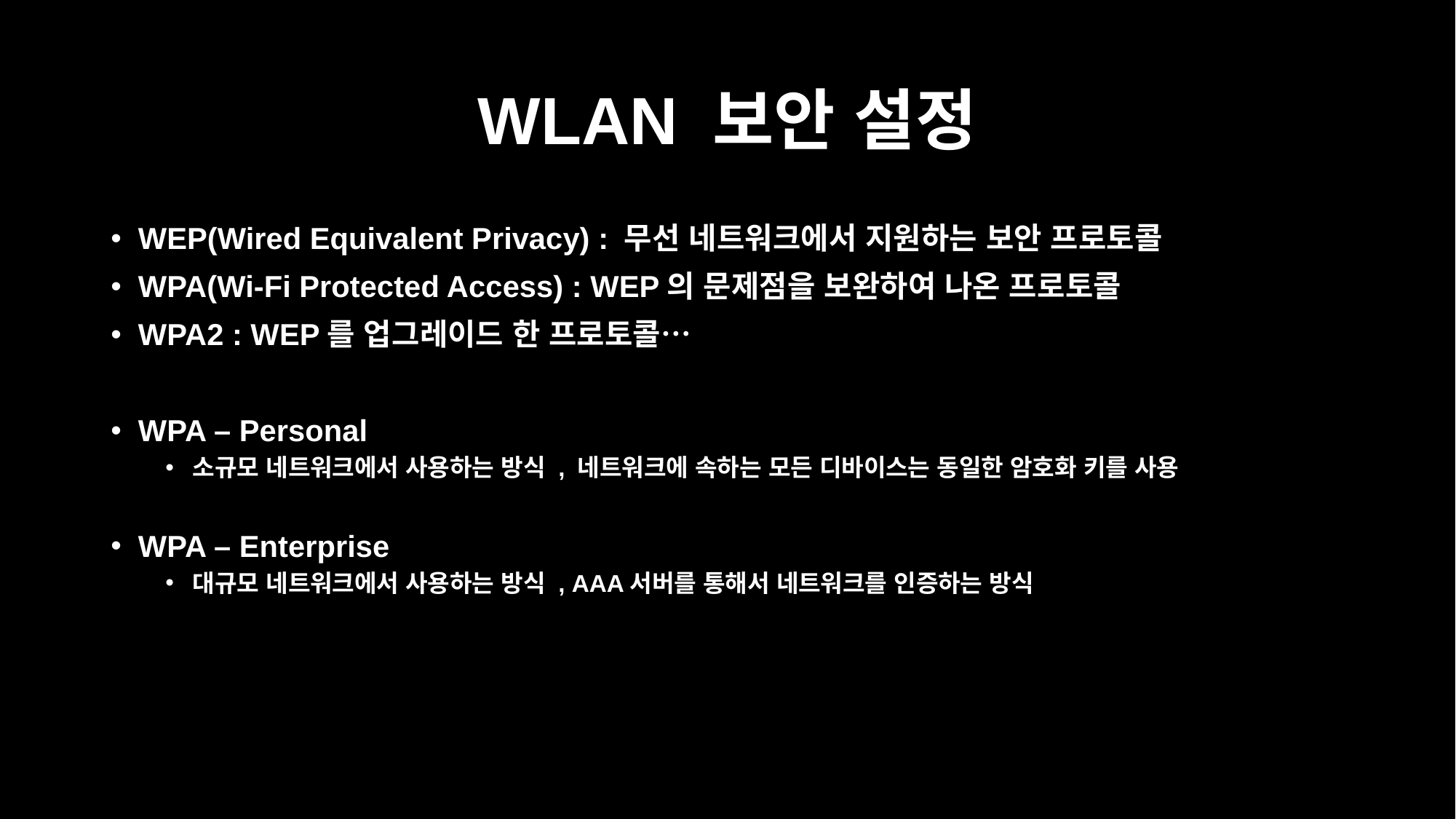

# WLAN 보안 설정
WEP(Wired Equivalent Privacy) : 무선 네트워크에서 지원하는 보안 프로토콜
WPA(Wi-Fi Protected Access) : WEP의 문제점을 보완하여 나온 프로토콜
WPA2 : WEP를 업그레이드 한 프로토콜…

WPA – Personal
소규모 네트워크에서 사용하는 방식 , 네트워크에 속하는 모든 디바이스는 동일한 암호화 키를 사용

WPA – Enterprise
대규모 네트워크에서 사용하는 방식 , AAA서버를 통해서 네트워크를 인증하는 방식